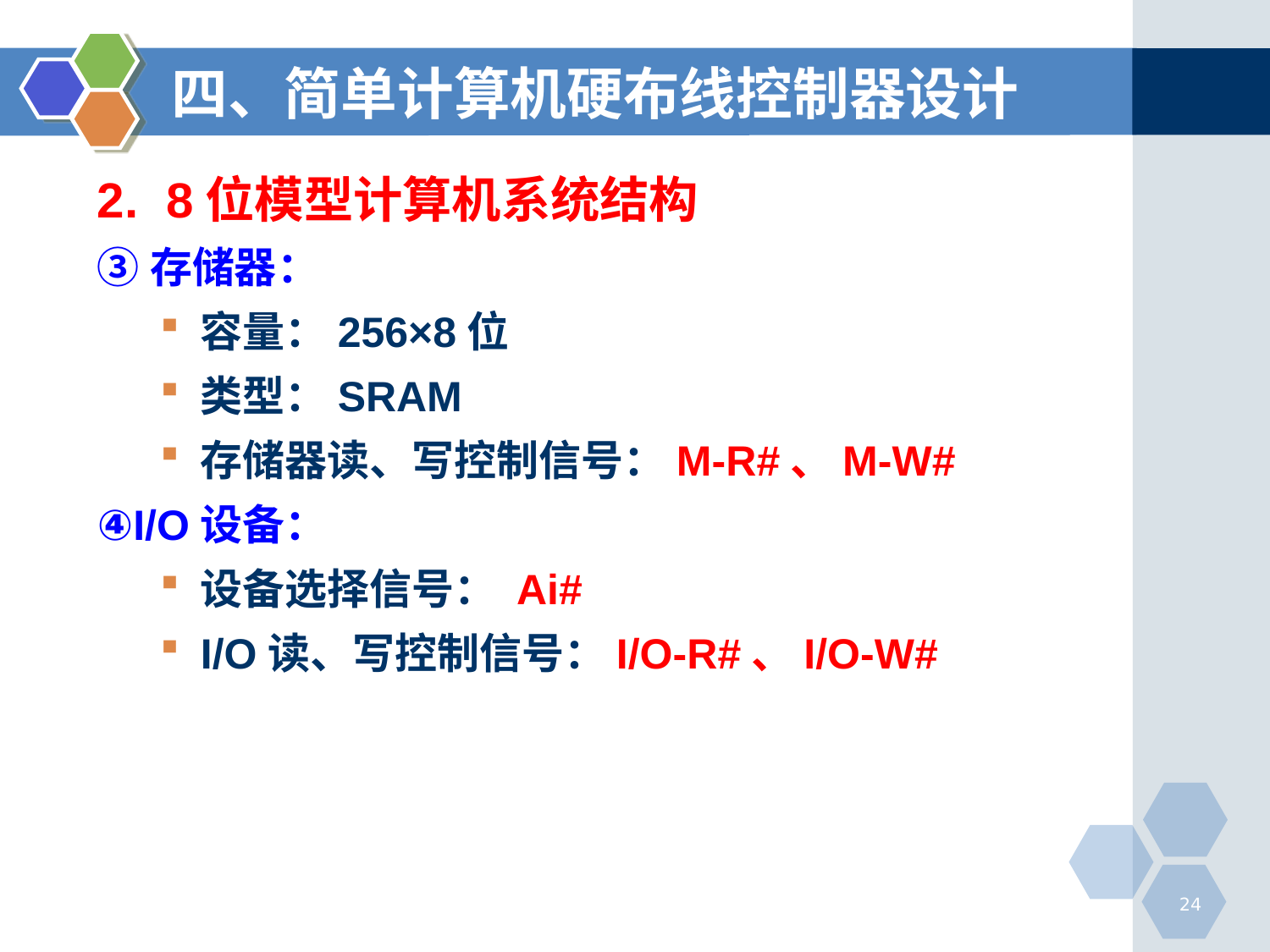

# 四、简单计算机硬布线控制器设计
2.  8位模型计算机系统结构
③存储器：
容量：256×8位
类型：SRAM
存储器读、写控制信号：M-R#、M-W#
④I/O设备：
设备选择信号： Ai#
I/O读、写控制信号：I/O-R#、I/O-W#
24